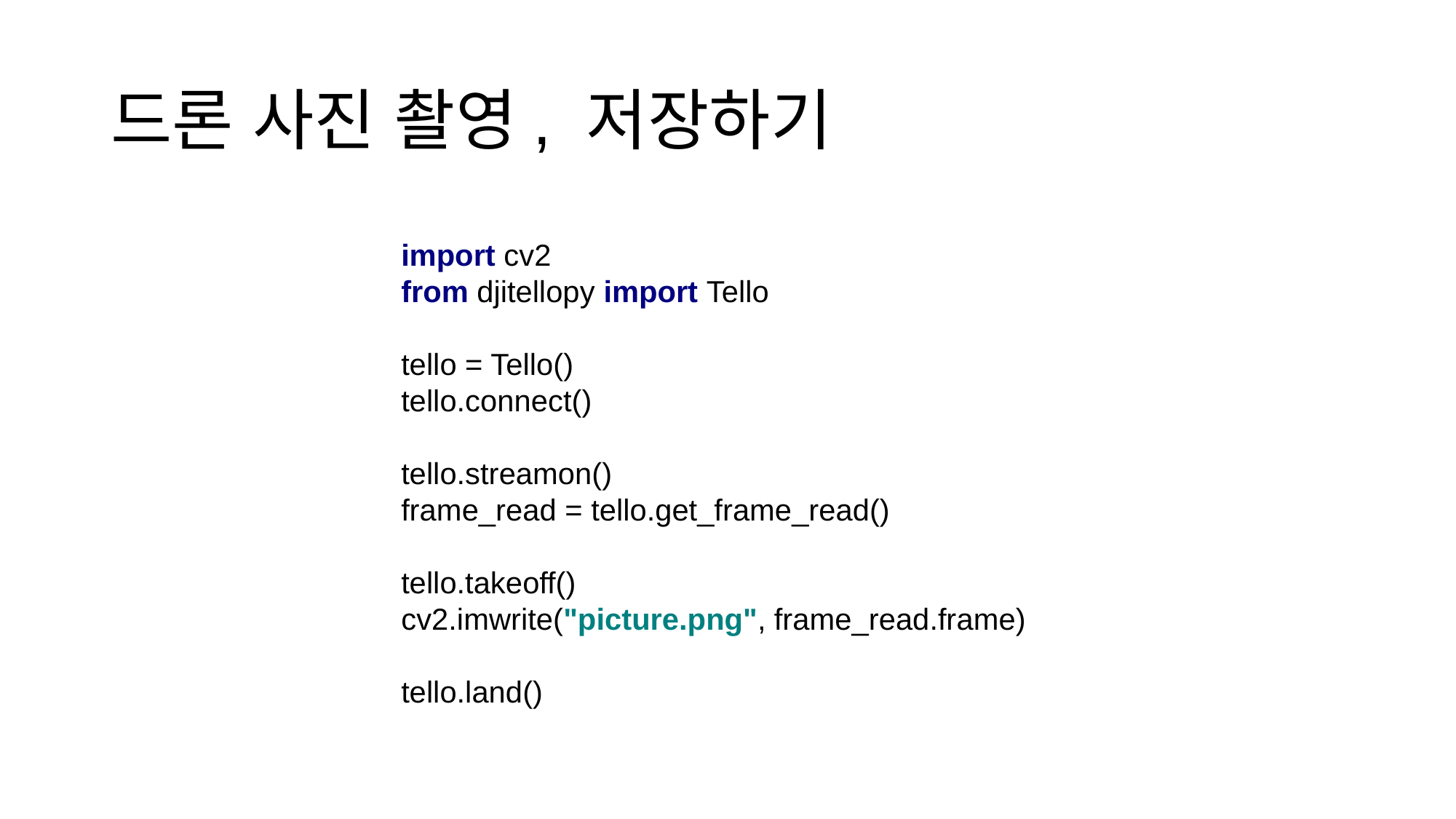

# 드론 사진 촬영, 저장하기
import cv2
from djitellopy import Tello
tello = Tello()
tello.connect()
tello.streamon()
frame_read = tello.get_frame_read()
tello.takeoff()
cv2.imwrite("picture.png", frame_read.frame)
tello.land()